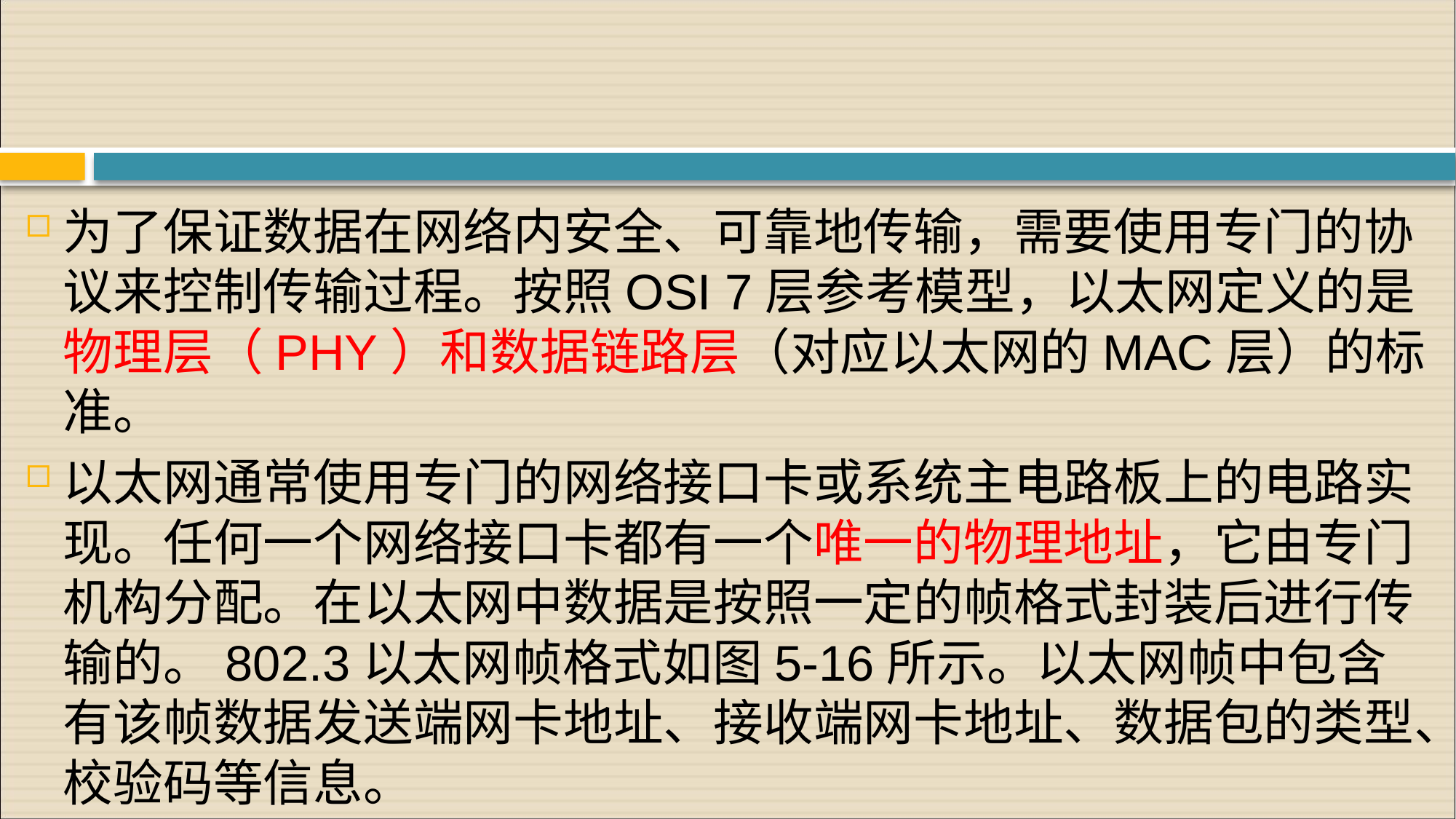

为了保证数据在网络内安全、可靠地传输，需要使用专门的协议来控制传输过程。按照OSI 7层参考模型，以太网定义的是物理层（PHY）和数据链路层（对应以太网的MAC层）的标准。
以太网通常使用专门的网络接口卡或系统主电路板上的电路实现。任何一个网络接口卡都有一个唯一的物理地址，它由专门机构分配。在以太网中数据是按照一定的帧格式封装后进行传输的。802.3以太网帧格式如图5-16所示。以太网帧中包含有该帧数据发送端网卡地址、接收端网卡地址、数据包的类型、校验码等信息。